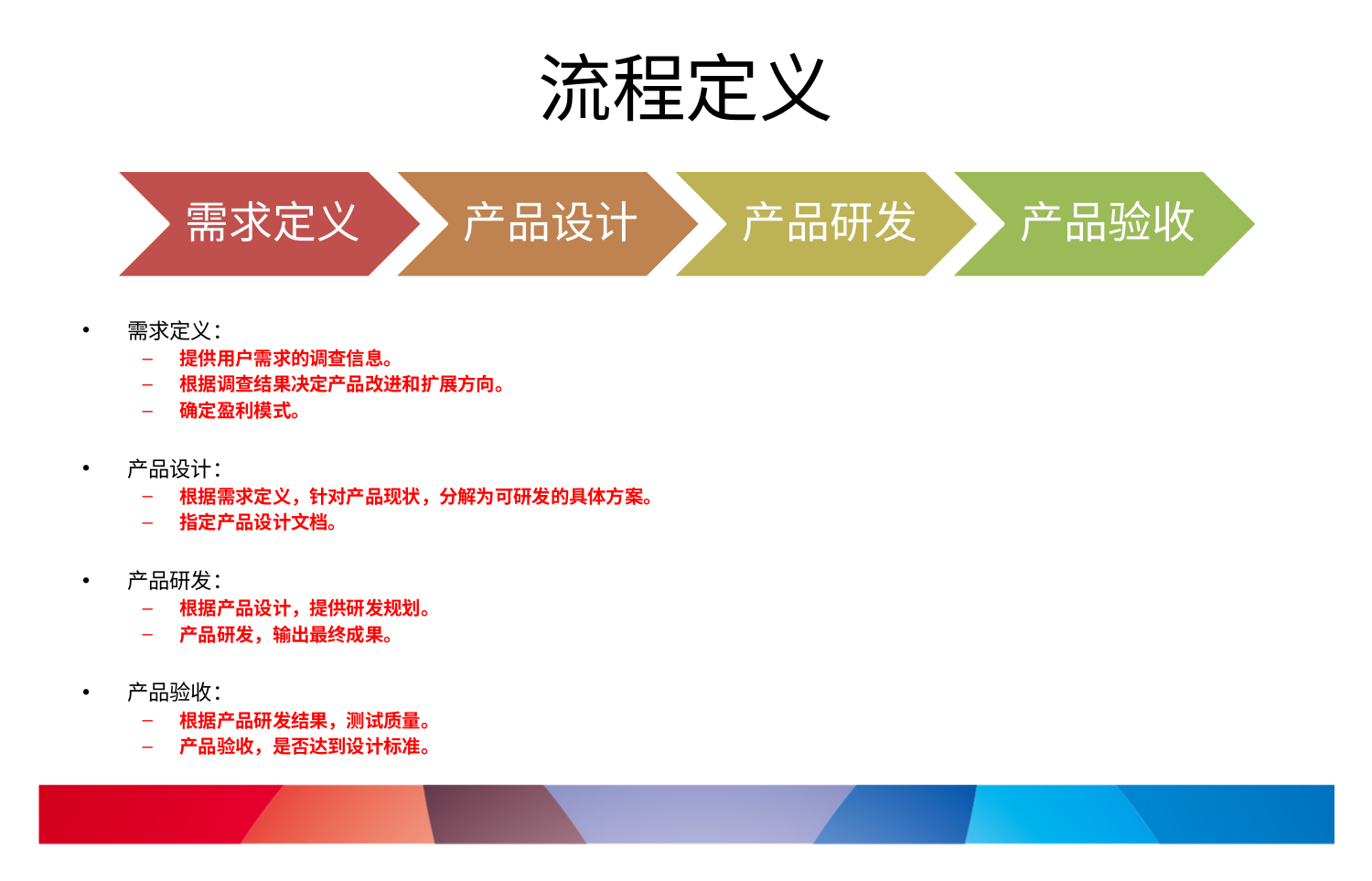

# 流程定义
需求定义
产品设计
产品研发
产品验收
需求定义：
提供用户需求的调查信息。
根据调查结果决定产品改进和扩展方向。
确定盈利模式。

产品设计：
根据需求定义，针对产品现状，分解为可研发的具体方案。
指定产品设计文档。

产品研发：
根据产品设计，提供研发规划。
产品研发，输出最终成果。

产品验收：
根据产品研发结果，测试质量。
产品验收，是否达到设计标准。